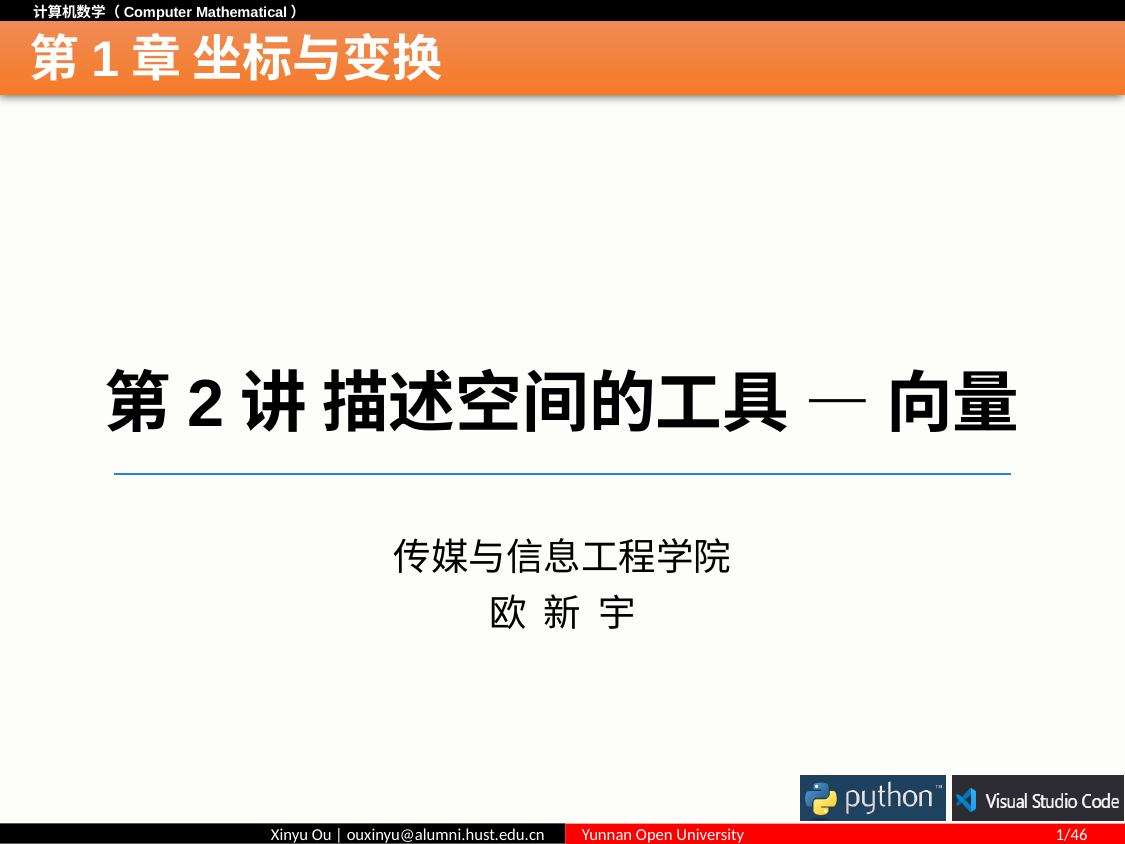

# 第1章 坐标与变换
第2讲 描述空间的工具 — 向量